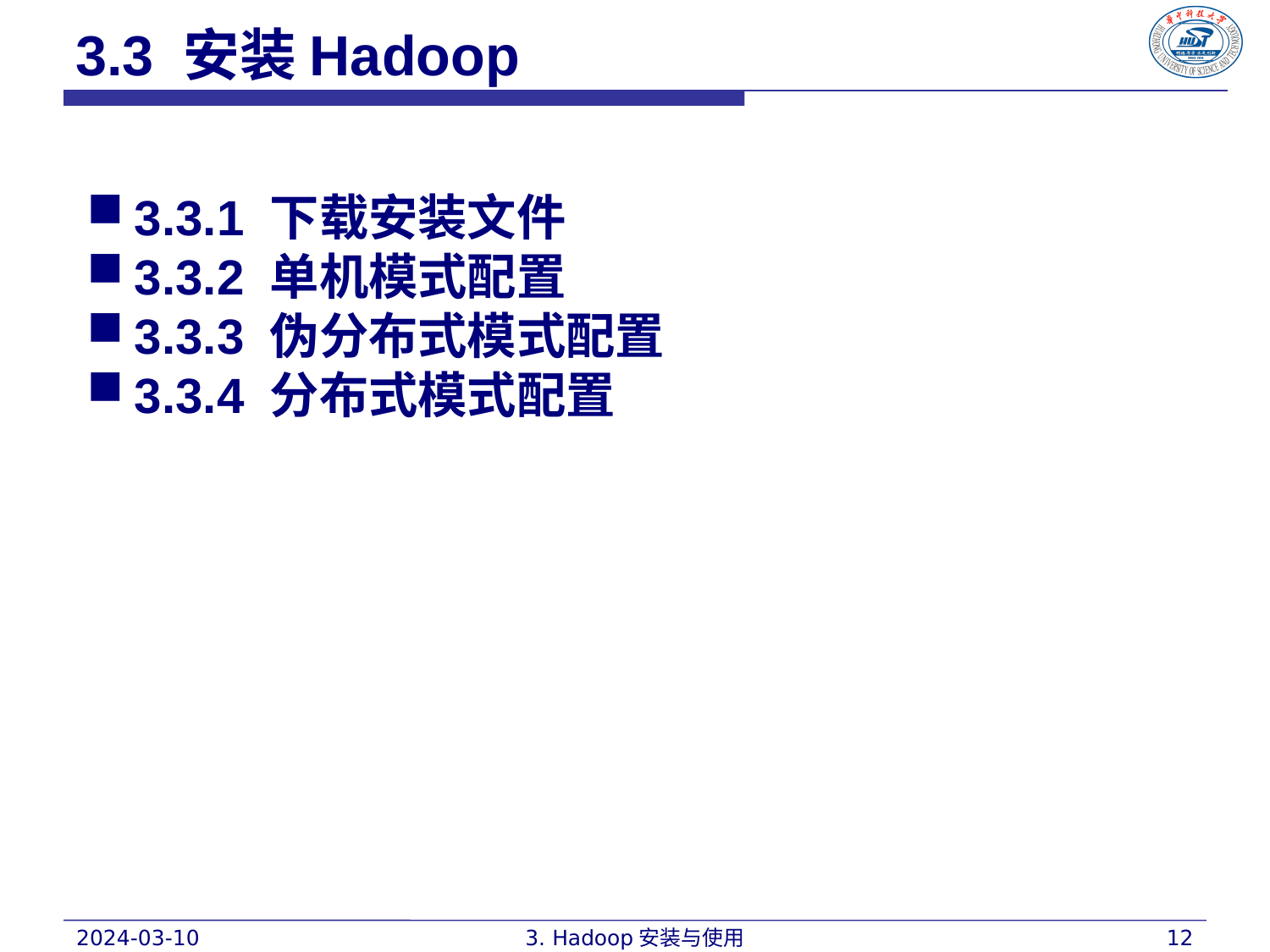

3.3 安装Hadoop
3.3.1 下载安装文件
3.3.2 单机模式配置
3.3.3 伪分布式模式配置
3.3.4 分布式模式配置
2024-03-10
3. Hadoop安装与使用
12